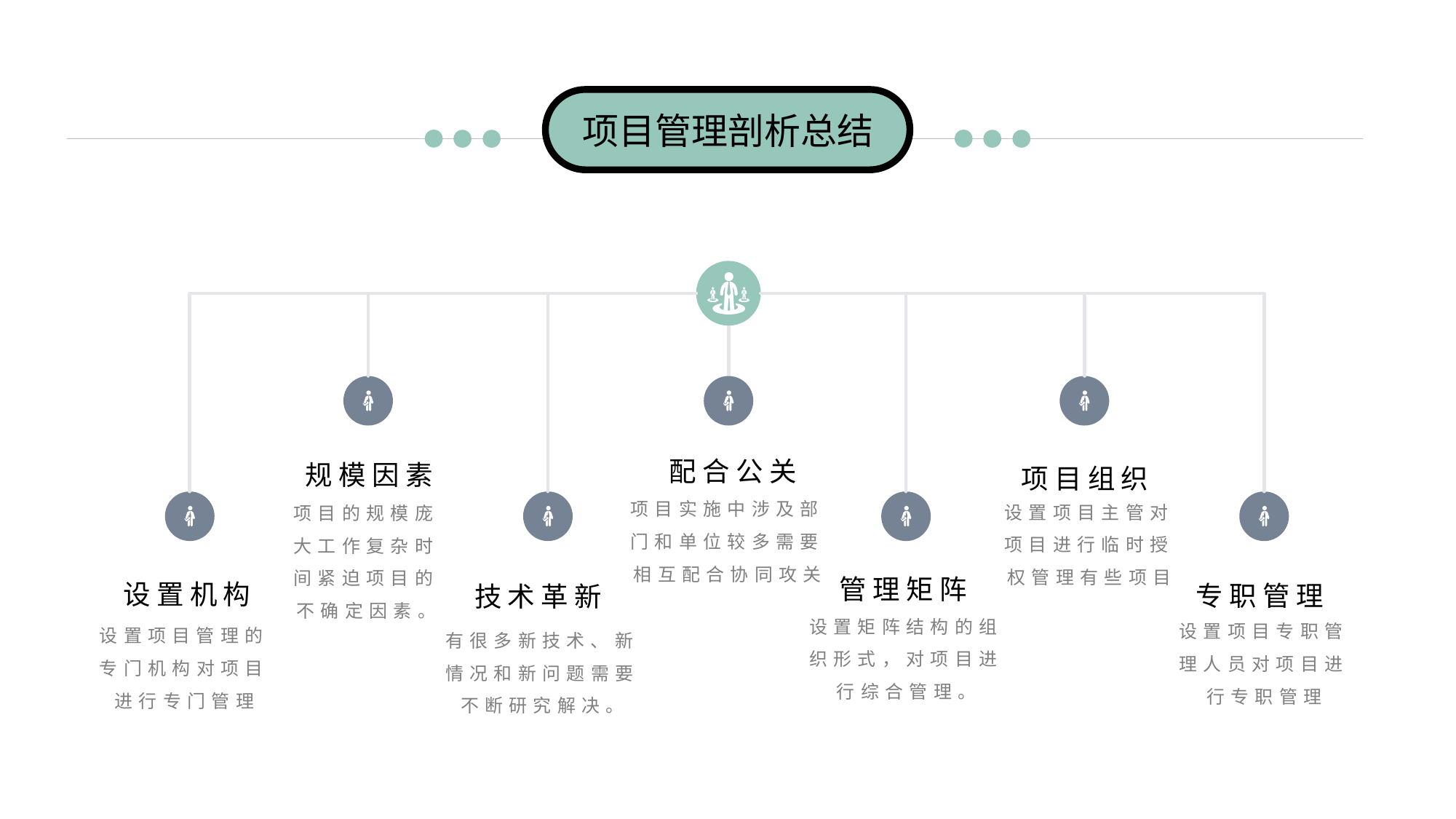

项目管理剖析总结

配合公关
规模因素
项目组织
项目实施中涉及部门和单位较多需要相互配合协同攻关
设置项目主管对项目进行临时授权管理有些项目
项目的规模庞大工作复杂时间紧迫项目的不确定因素。

管理矩阵
设置机构
专职管理
技术革新
设置矩阵结构的组织形式，对项目进行综合管理。
设置项目专职管理人员对项目进行专职管理
设置项目管理的专门机构对项目进行专门管理
有很多新技术、新情况和新问题需要不断研究解决。